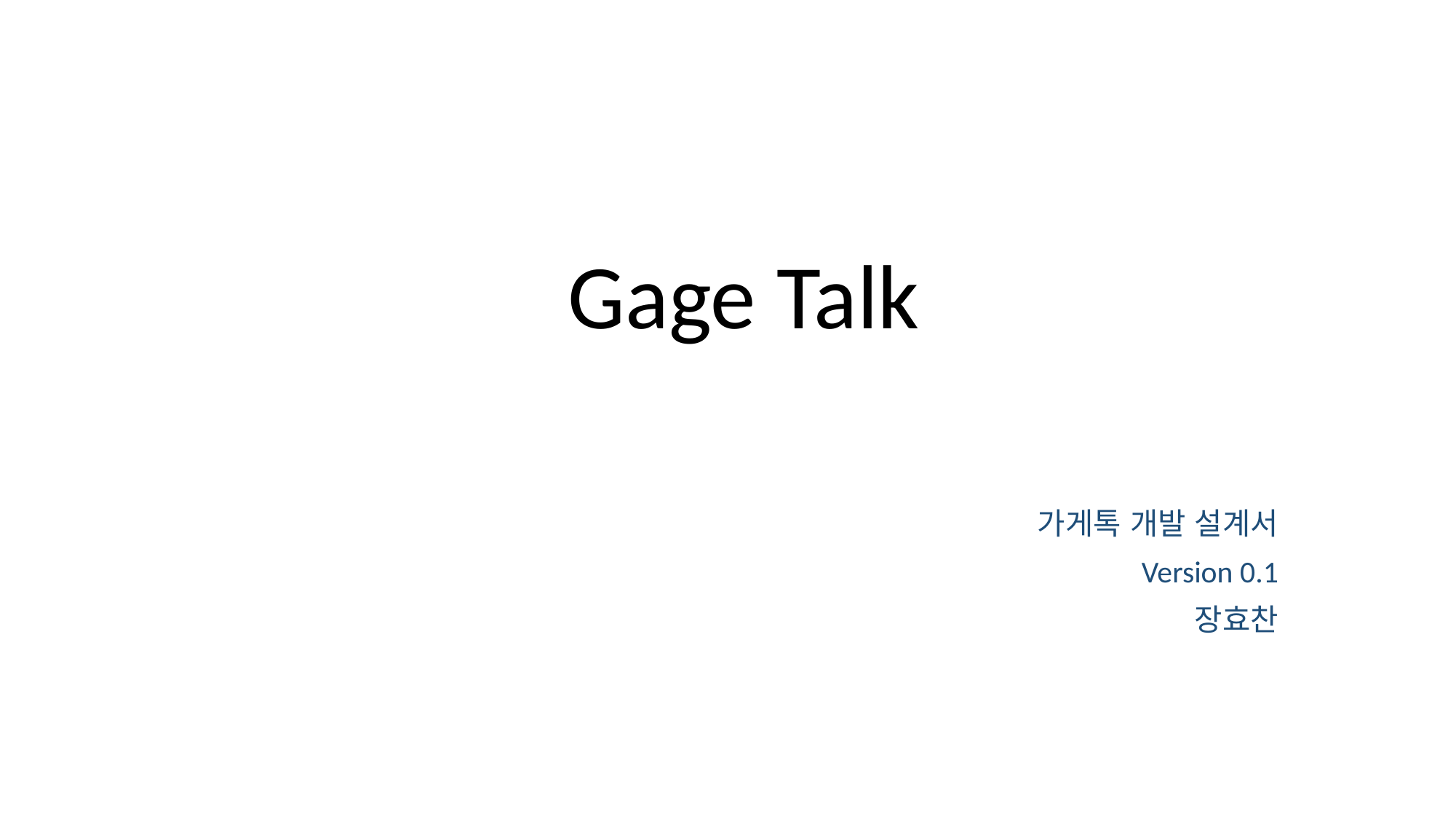

# Gage Talk
가게톡 개발 설계서
Version 0.1
장효찬